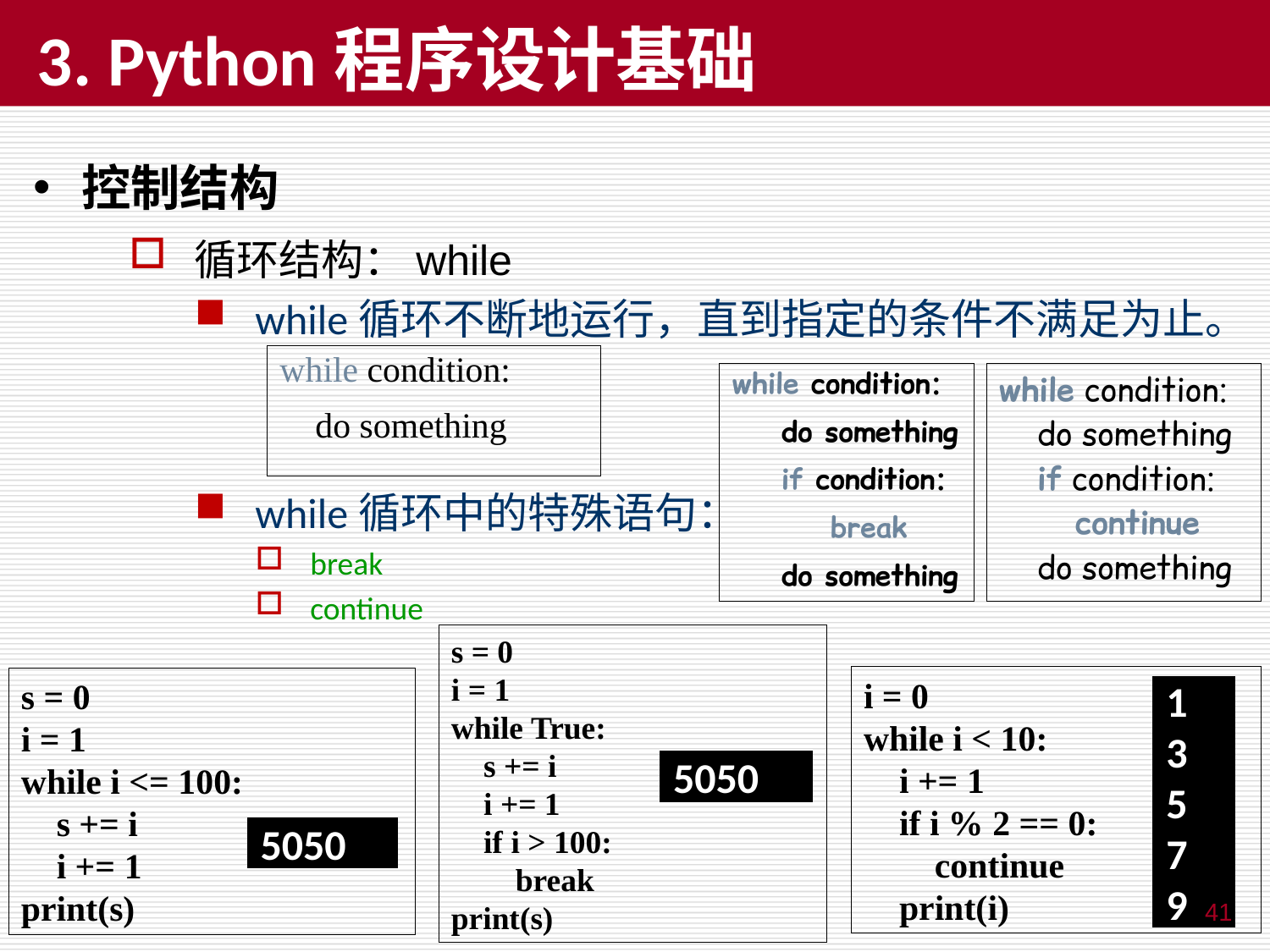

# 3. Python程序设计基础
控制结构
循环结构：while
while循环不断地运行，直到指定的条件不满足为止。

while循环中的特殊语句：
break
continue

while condition:
    do something
while condition:
    do something
    if condition:
        continue
    do something
while condition:
    do something
    if condition:
        break
    do something
s = 0
i = 1
while True:
    s += i
    i += 1
    if i > 100:
        break
print(s)
i = 0
while i < 10:
    i += 1
    if i % 2 == 0:
        continue
    print(i)
s = 0
i = 1
while i <= 100:
    s += i
    i += 1
print(s)
1
3
5
7
9
5050
5050
41